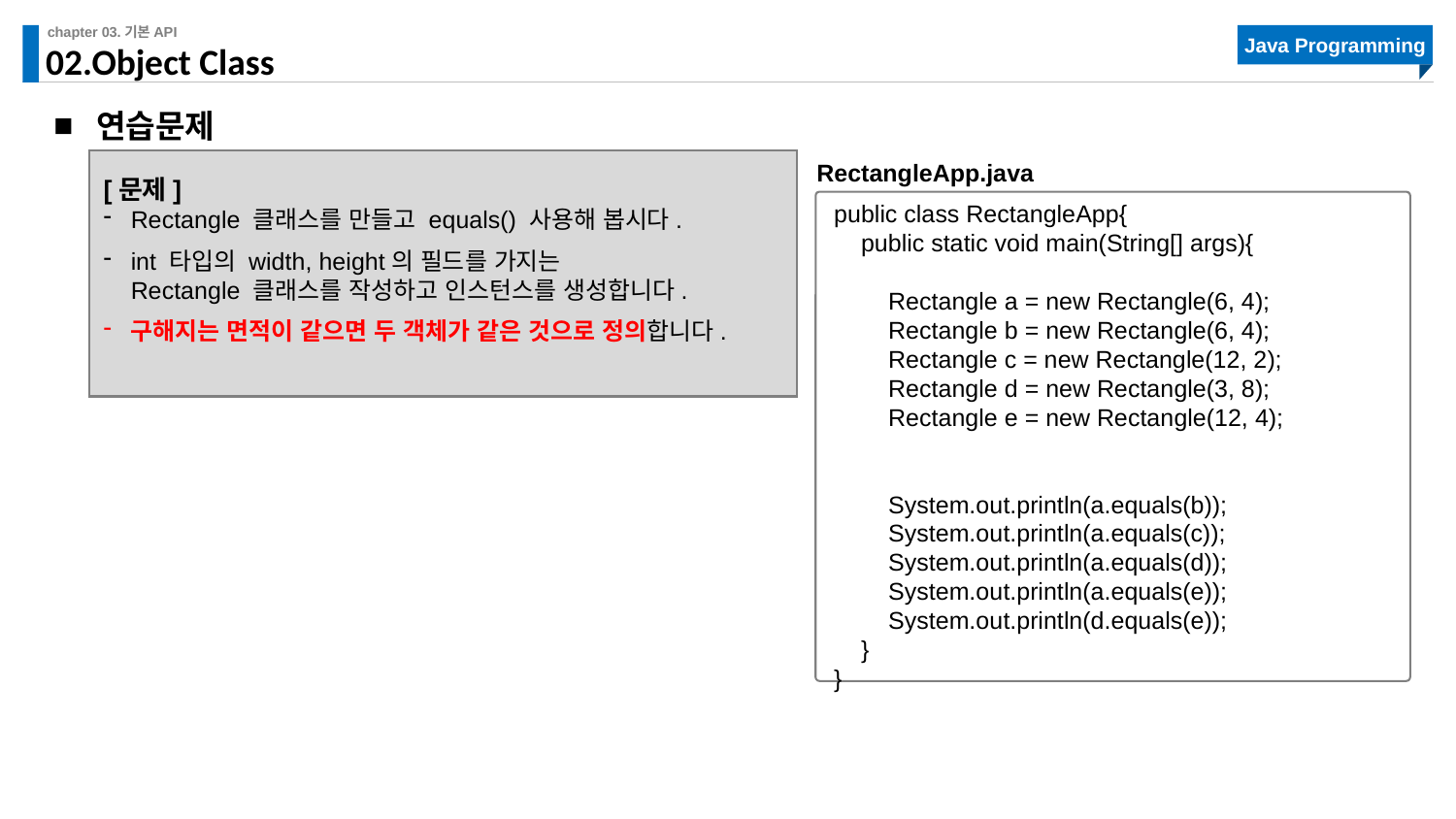

# 02.Object Class
연습문제
[문제]
Rectangle 클래스를 만들고 equals() 사용해 봅시다.
int 타입의 width, height의 필드를 가지는
Rectangle 클래스를 작성하고 인스턴스를 생성합니다.
구해지는 면적이 같으면 두 객체가 같은 것으로 정의합니다.
RectangleApp.java
public class RectangleApp{
    public static void main(String[] args){

        Rectangle a = new Rectangle(6, 4);
        Rectangle b = new Rectangle(6, 4);
        Rectangle c = new Rectangle(12, 2);
        Rectangle d = new Rectangle(3, 8);
        Rectangle e = new Rectangle(12, 4);

        System.out.println(a.equals(b));
        System.out.println(a.equals(c));
        System.out.println(a.equals(d));
        System.out.println(a.equals(e));
        System.out.println(d.equals(e));
    }
}